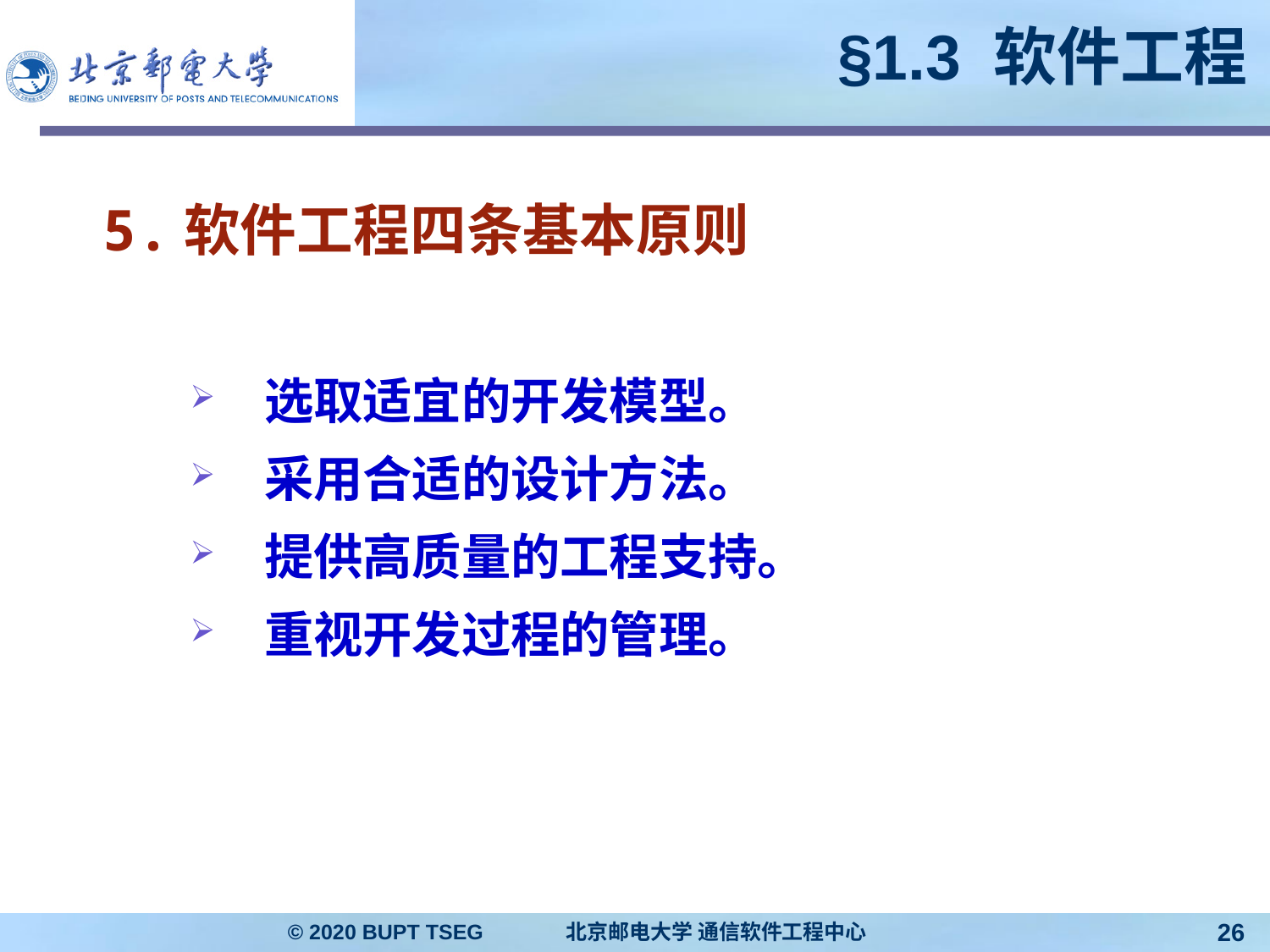

# §1.3 软件工程
5.软件工程四条基本原则

选取适宜的开发模型。
采用合适的设计方法。
提供高质量的工程支持。
重视开发过程的管理。

© 2020 BUPT TSEG             北京邮电大学 通信软件工程中心